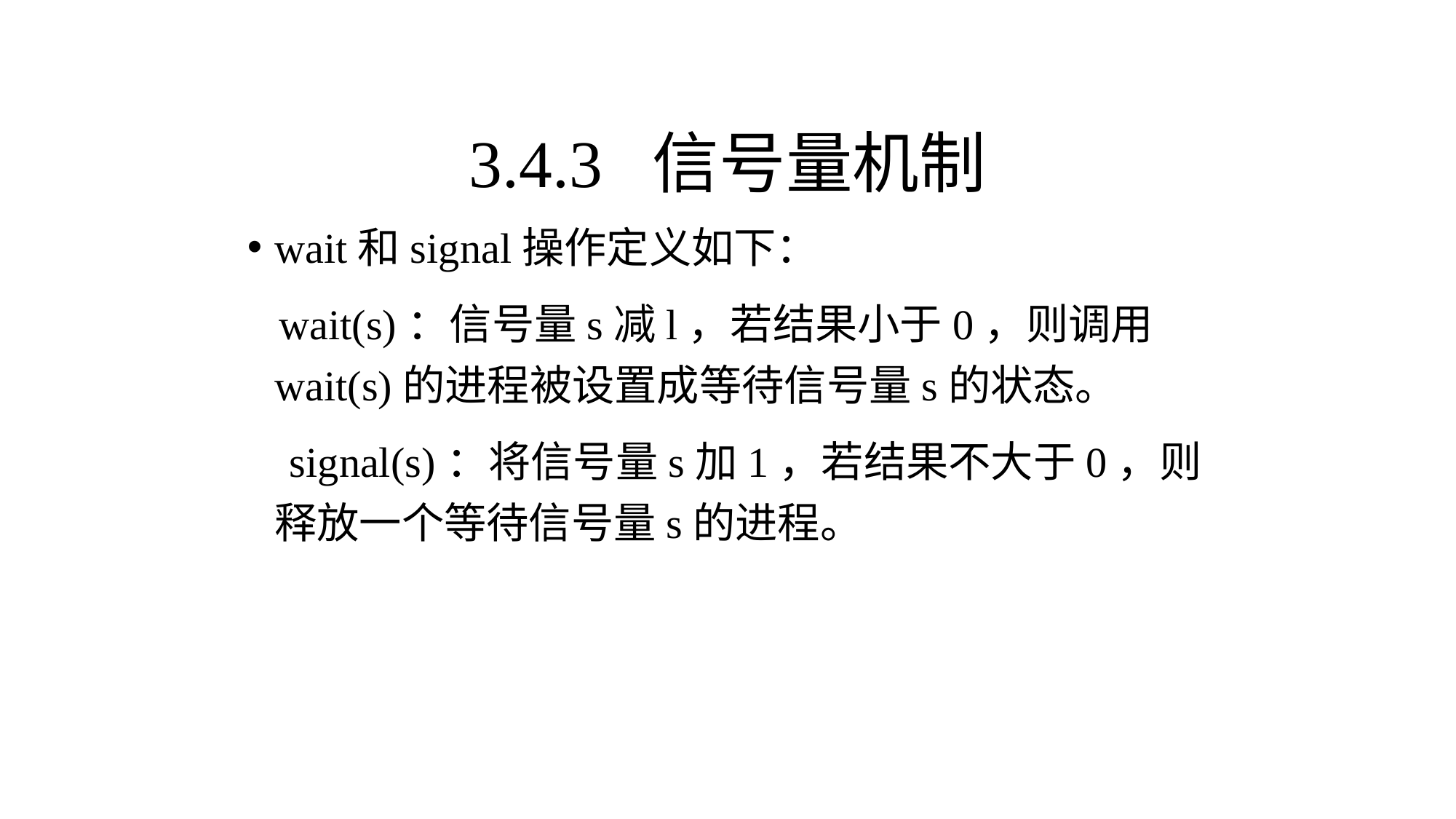

3.4.3  信号量机制
wait和signal操作定义如下：
   wait(s)：信号量s减l，若结果小于0，则调用wait(s)的进程被设置成等待信号量s的状态。
    signal(s)：将信号量s加1，若结果不大于0，则释放一个等待信号量s的进程。

13